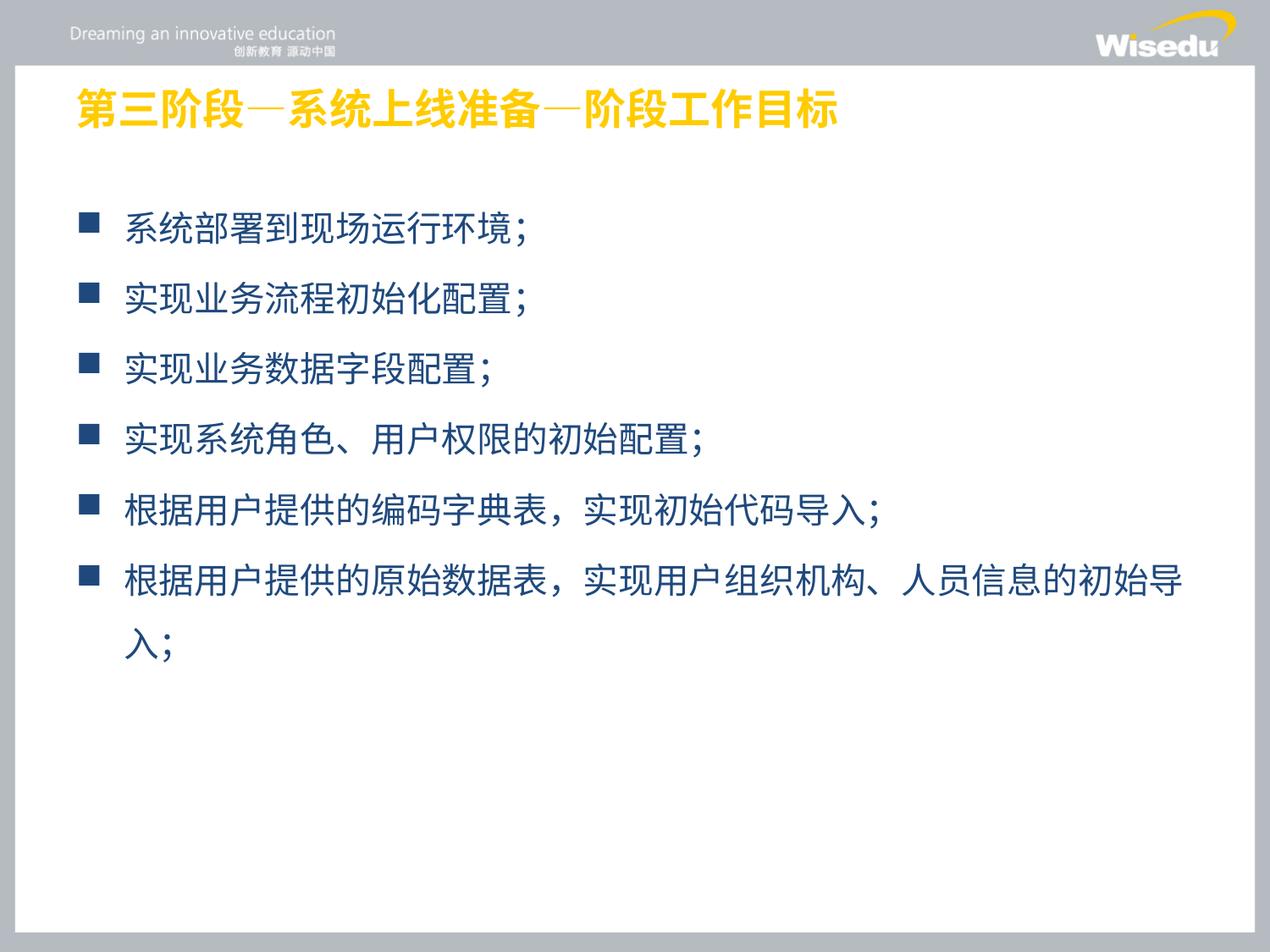

# 第三阶段—系统上线准备—阶段工作目标
系统部署到现场运行环境；
实现业务流程初始化配置；
实现业务数据字段配置；
实现系统角色、用户权限的初始配置；
根据用户提供的编码字典表，实现初始代码导入；
根据用户提供的原始数据表，实现用户组织机构、人员信息的初始导入；